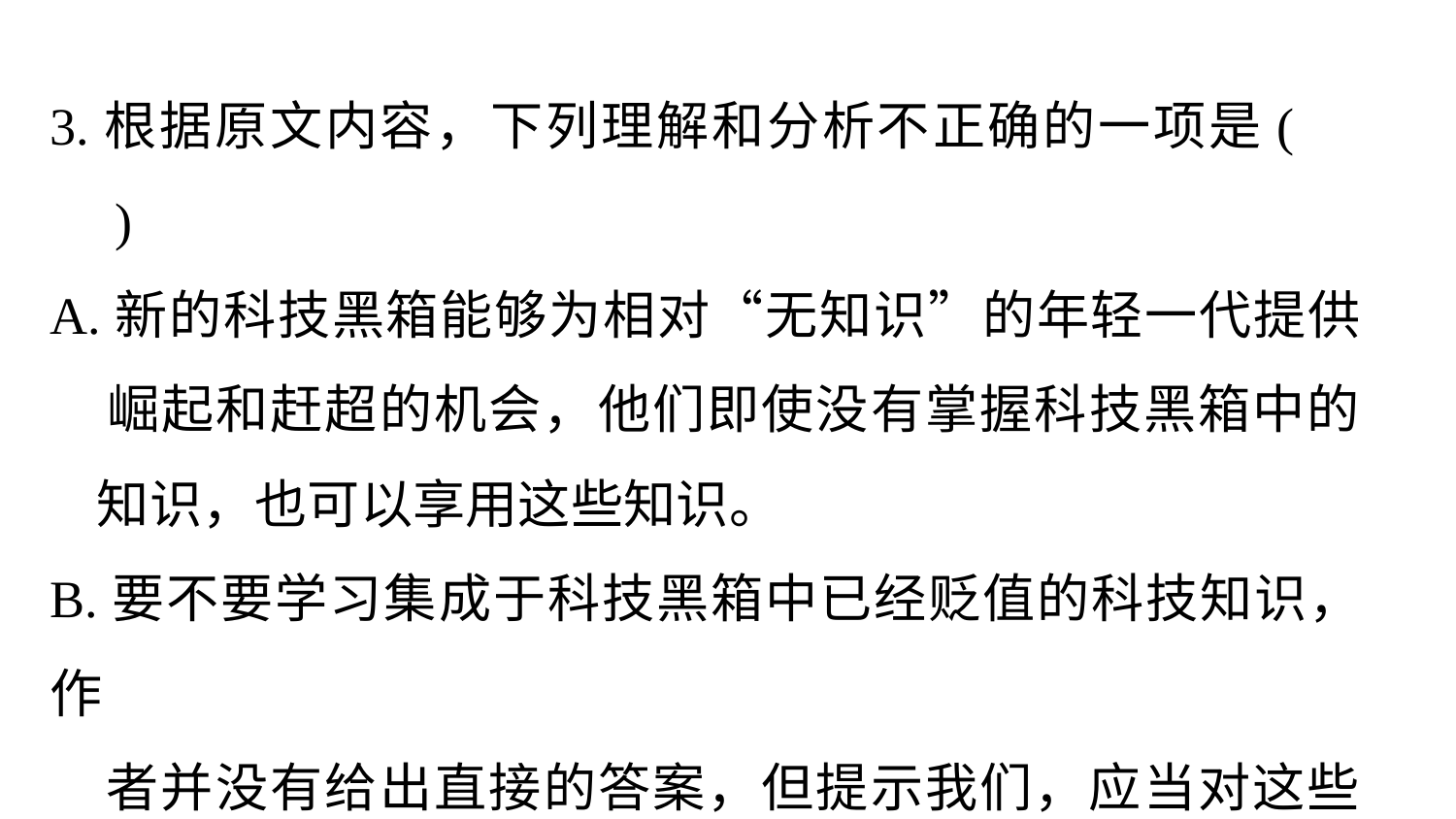

3.根据原文内容，下列理解和分析不正确的一项是(　　)
A.新的科技黑箱能够为相对“无知识”的年轻一代提供
    崛起和赶超的机会，他们即使没有掌握科技黑箱中的
    知识，也可以享用这些知识。
B.要不要学习集成于科技黑箱中已经贬值的科技知识，作
    者并没有给出直接的答案，但提示我们，应当对这些
    知识予以宽容。